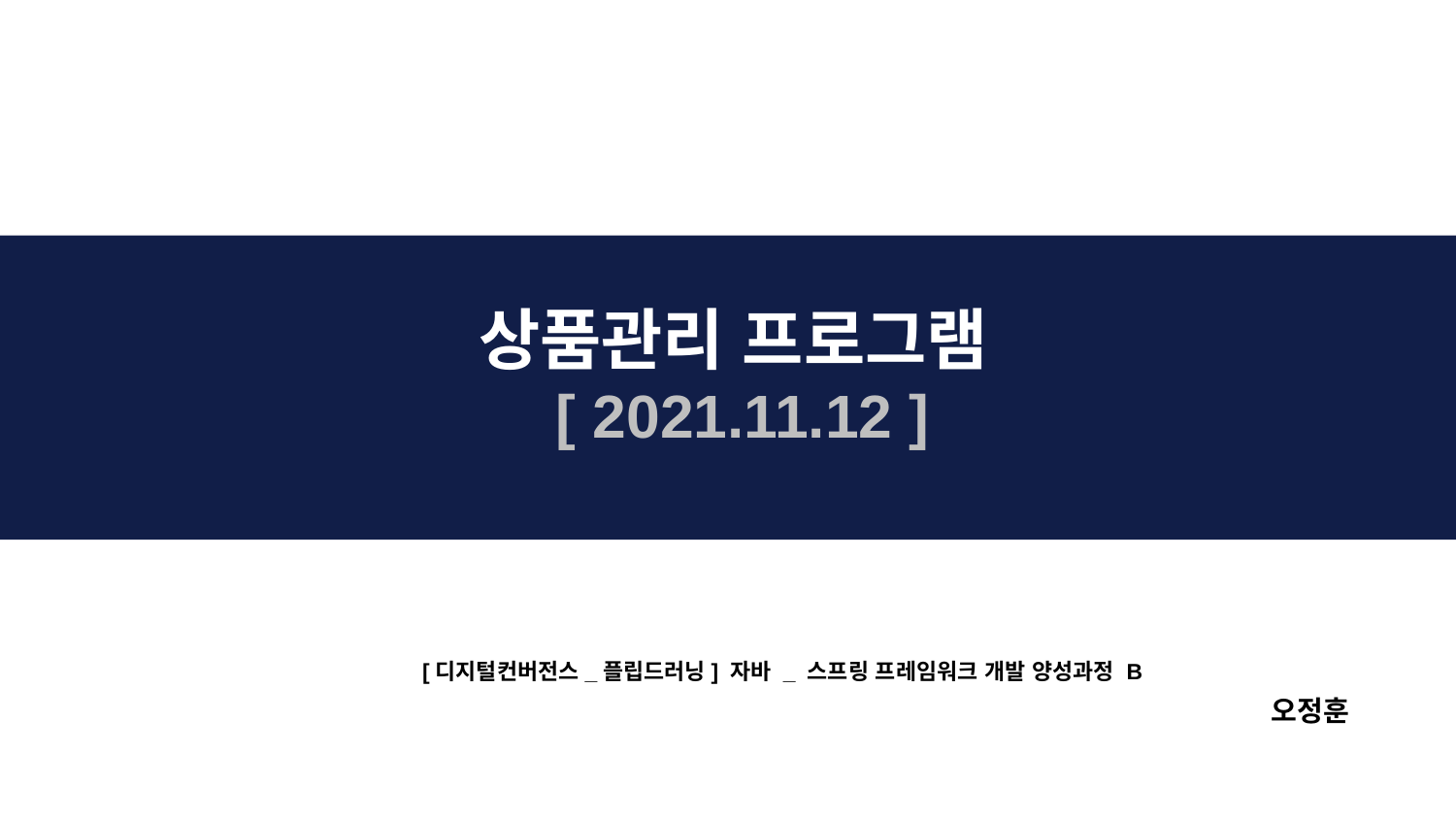

상품관리 프로그램
[ 2021.11.12 ]
[디지털컨버전스_플립드러닝] 자바 _ 스프링 프레임워크 개발 양성과정 B
오정훈